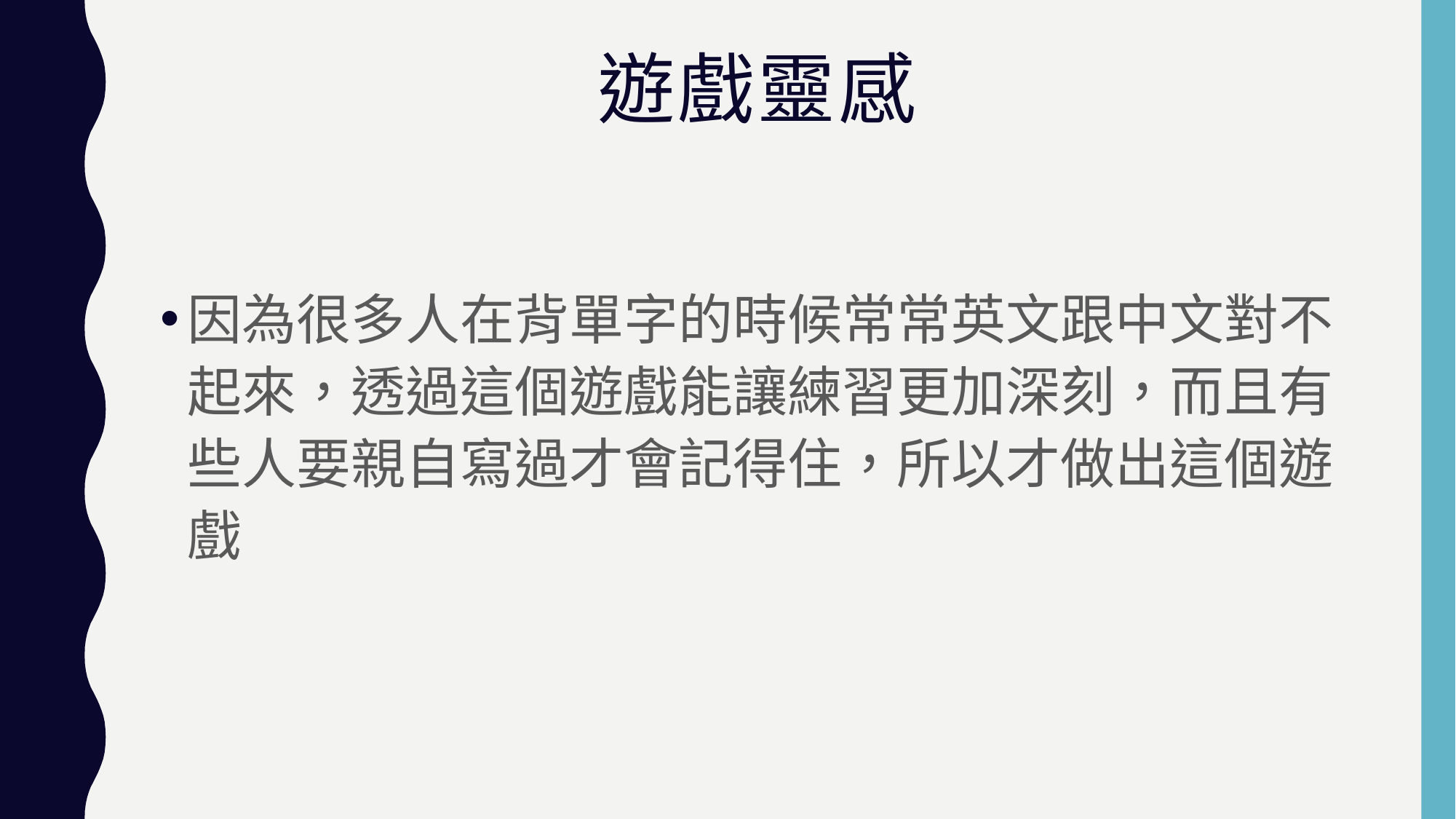

# 遊戲靈感
因為很多人在背單字的時候常常英文跟中文對不起來，透過這個遊戲能讓練習更加深刻，而且有些人要親自寫過才會記得住，所以才做出這個遊戲